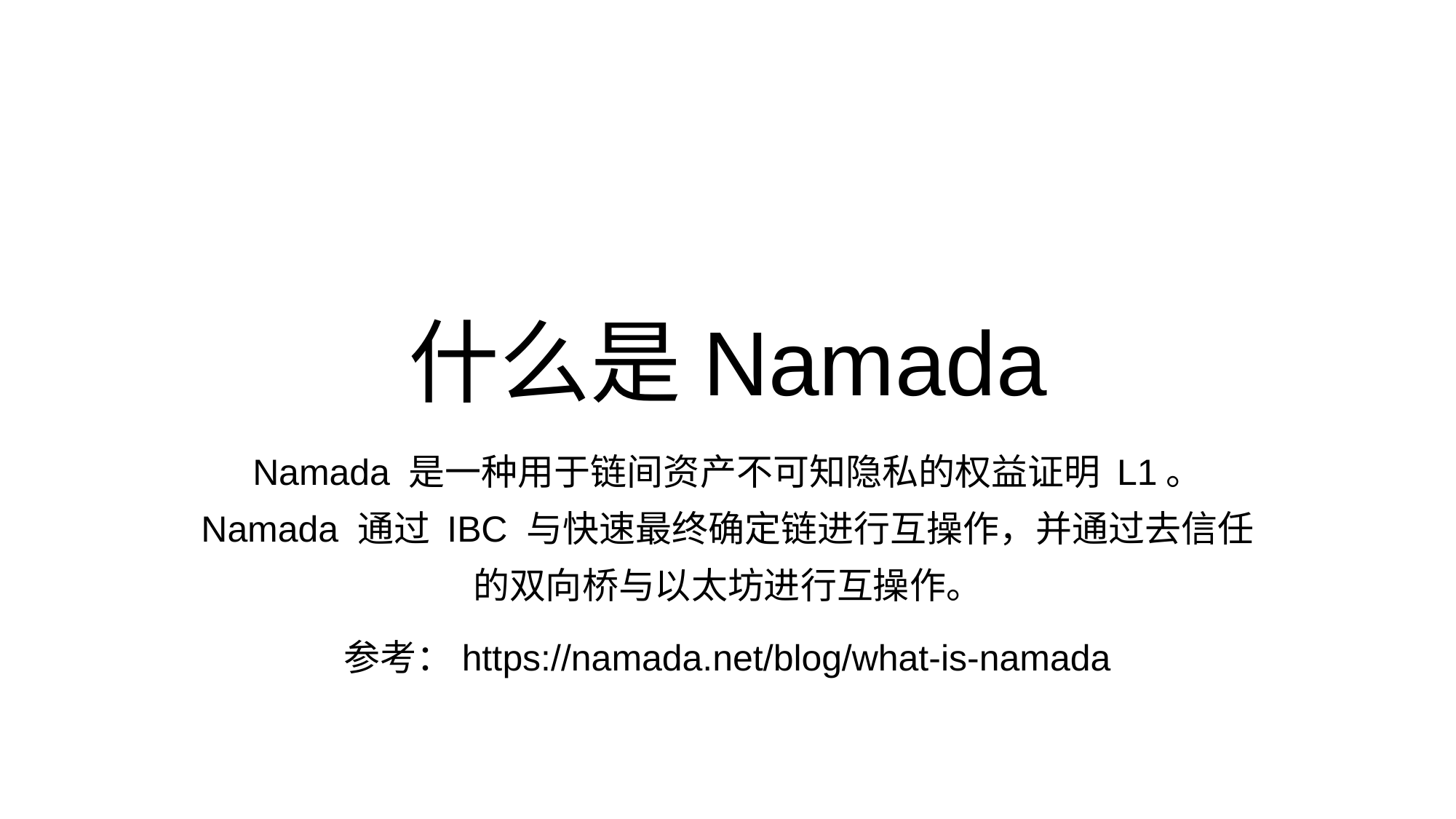

# 什么是Namada
Namada 是一种用于链间资产不可知隐私的权益证明 L1。 Namada 通过 IBC 与快速最终确定链进行互操作，并通过去信任的双向桥与以太坊进行互操作。
参考：https://namada.net/blog/what-is-namada